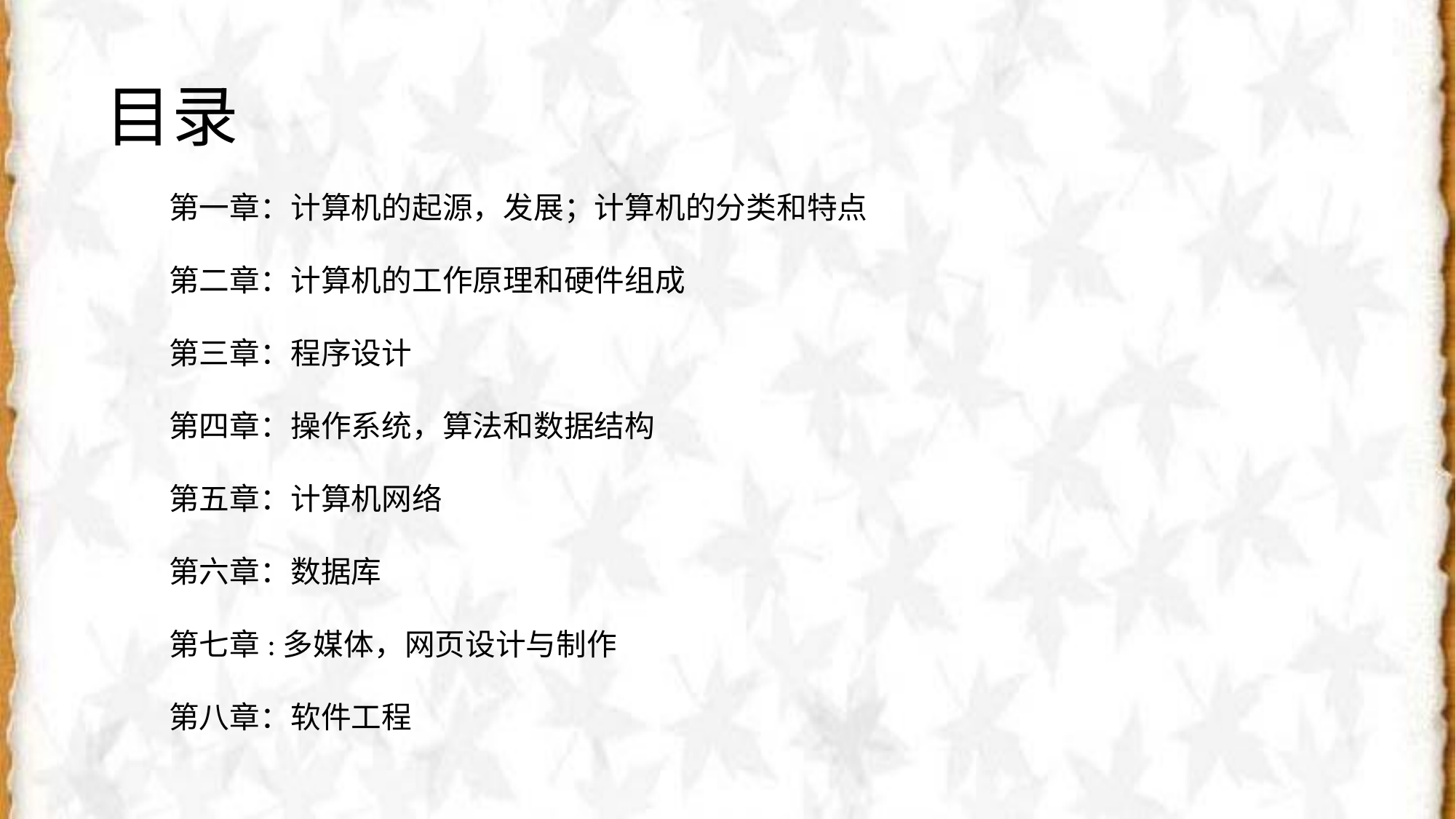

# 目录
第一章：计算机的起源，发展；计算机的分类和特点

第二章：计算机的工作原理和硬件组成

第三章：程序设计

第四章：操作系统，算法和数据结构

第五章：计算机网络

第六章：数据库

第七章:多媒体，网页设计与制作

第八章：软件工程